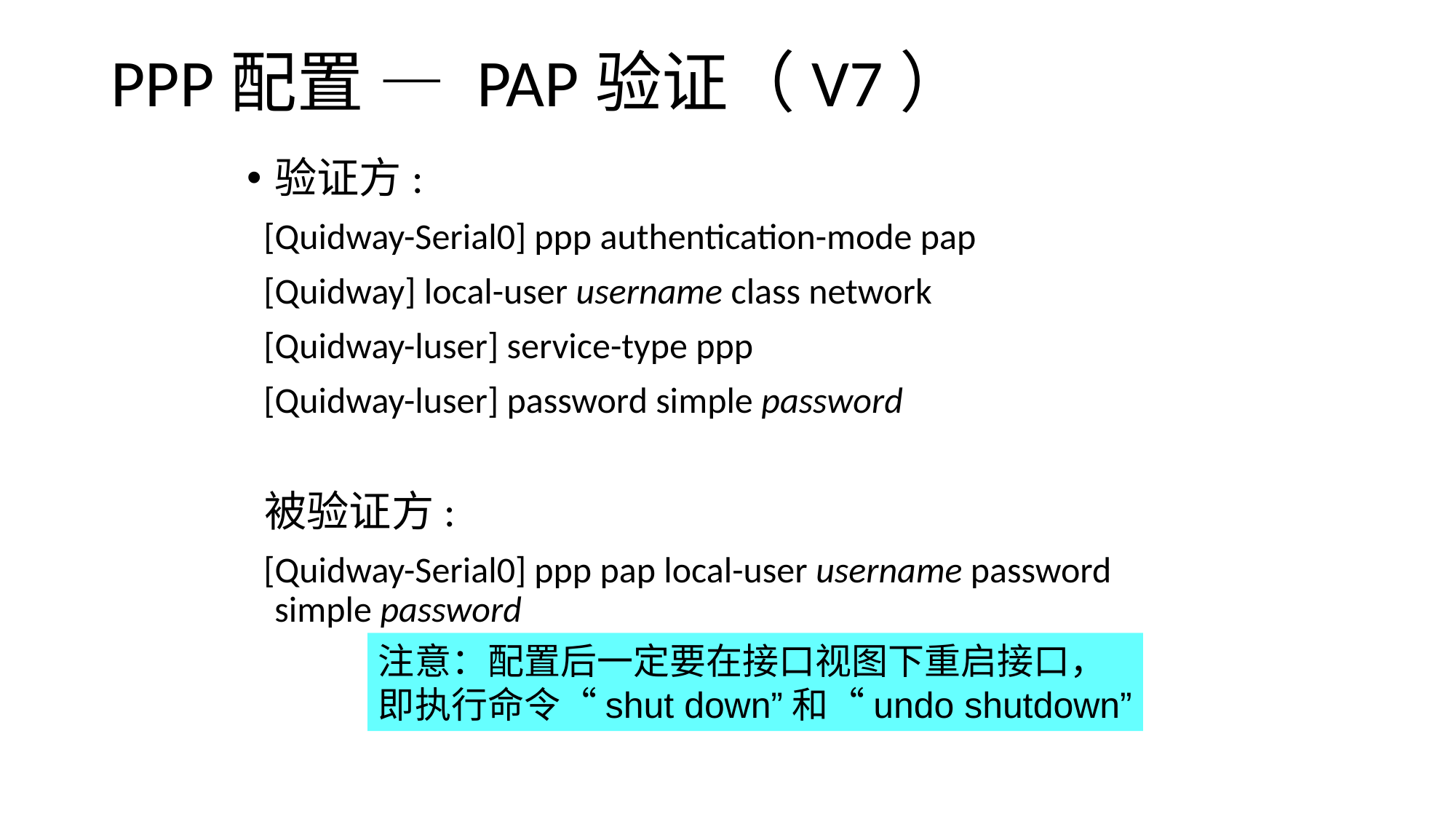

# PPP配置 — PAP验证（V7）
验证方:
  [Quidway-Serial0] ppp authentication-mode pap
  [Quidway] local-user username class network
  [Quidway-luser] service-type ppp
  [Quidway-luser] password simple password

 被验证方:
  [Quidway-Serial0] ppp pap local-user username password simple password
注意：配置后一定要在接口视图下重启接口，
即执行命令“shut down”和“undo shutdown”
19